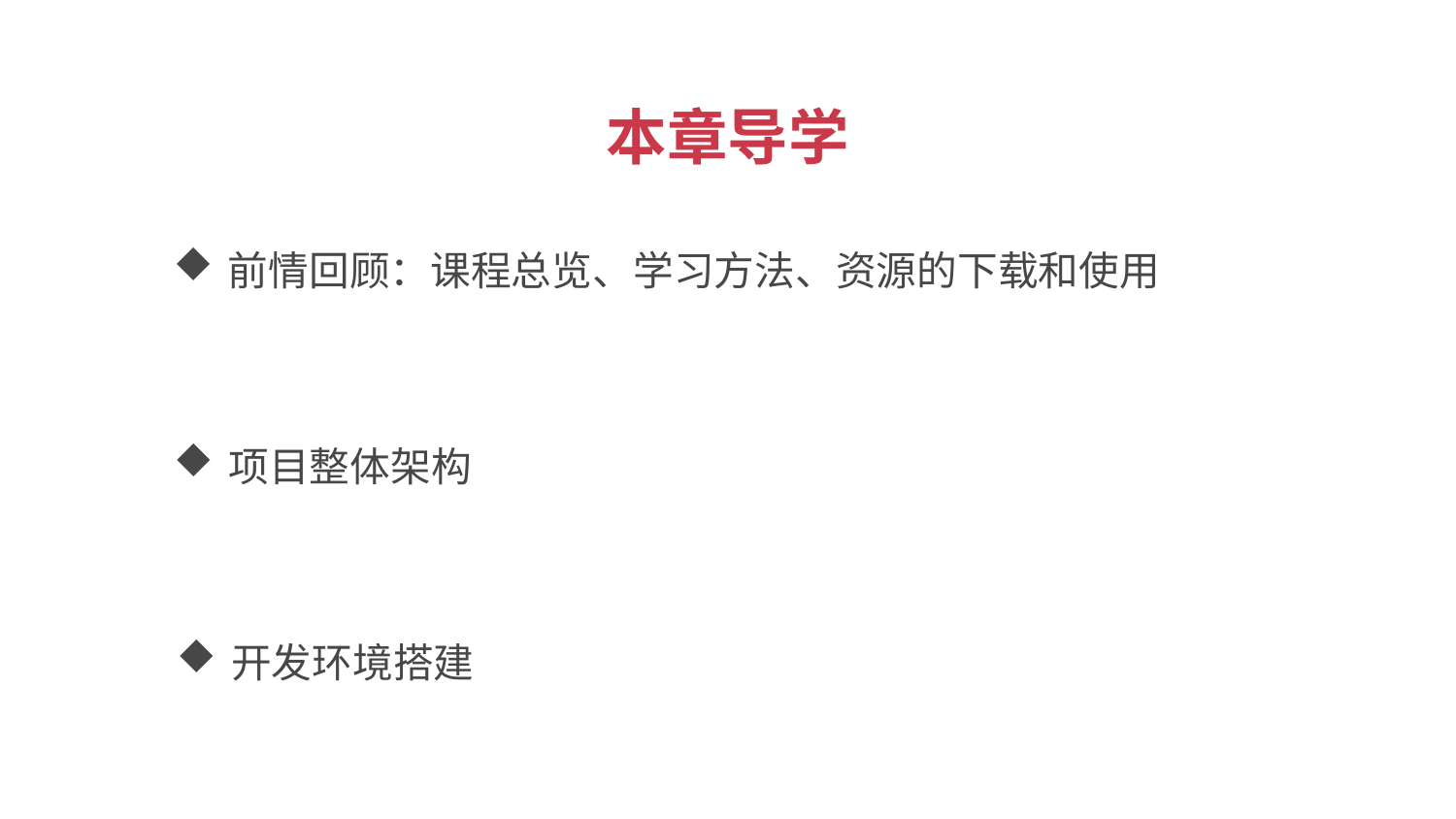

本章导学
前情回顾：课程总览、学习方法、资源的下载和使用
项目整体架构
开发环境搭建